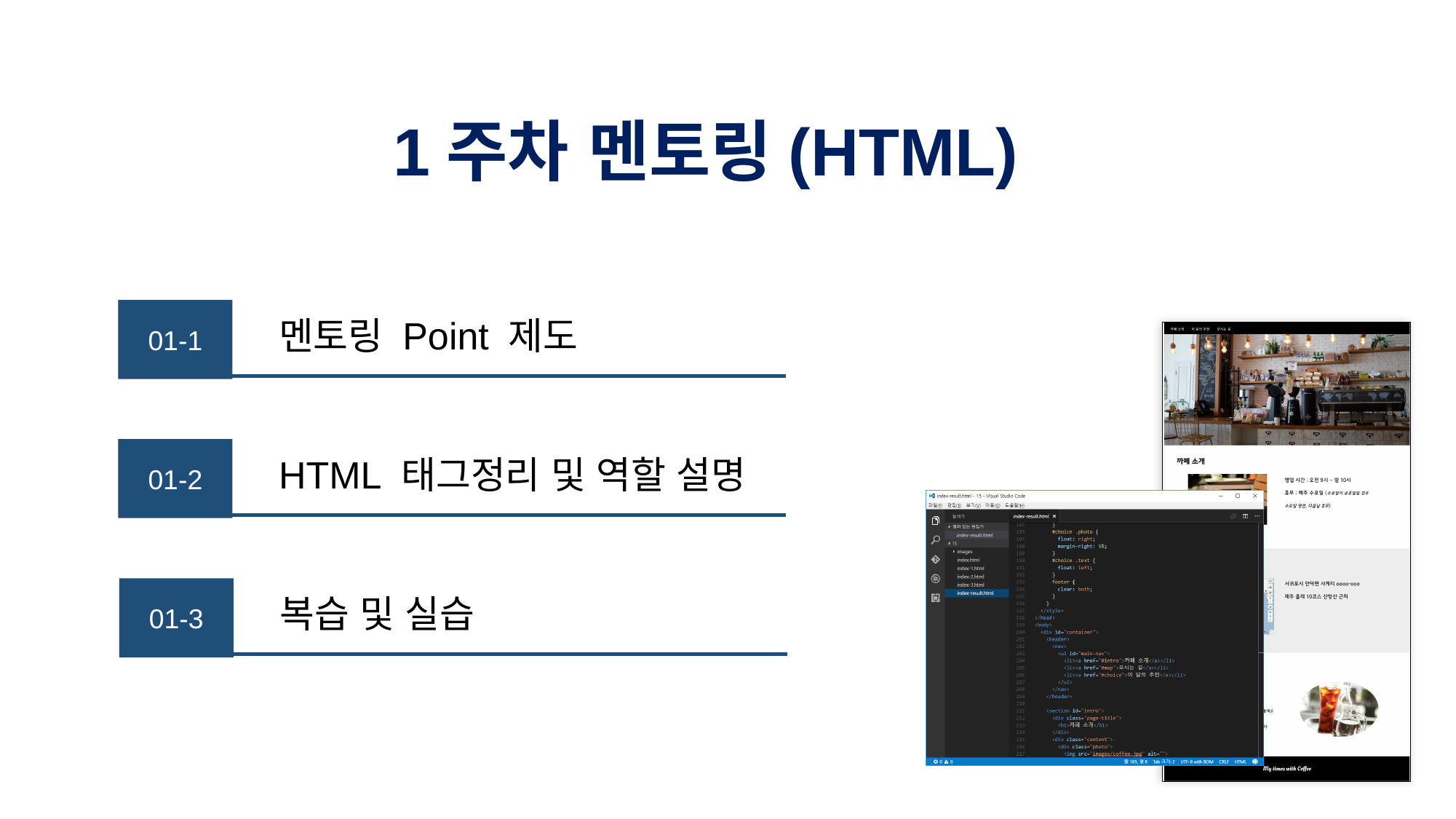

# 1주차 멘토링(HTML)
01-1

멘토링 Point 제도
01-2

HTML 태그정리 및 역할 설명
01-3

복습 및 실습